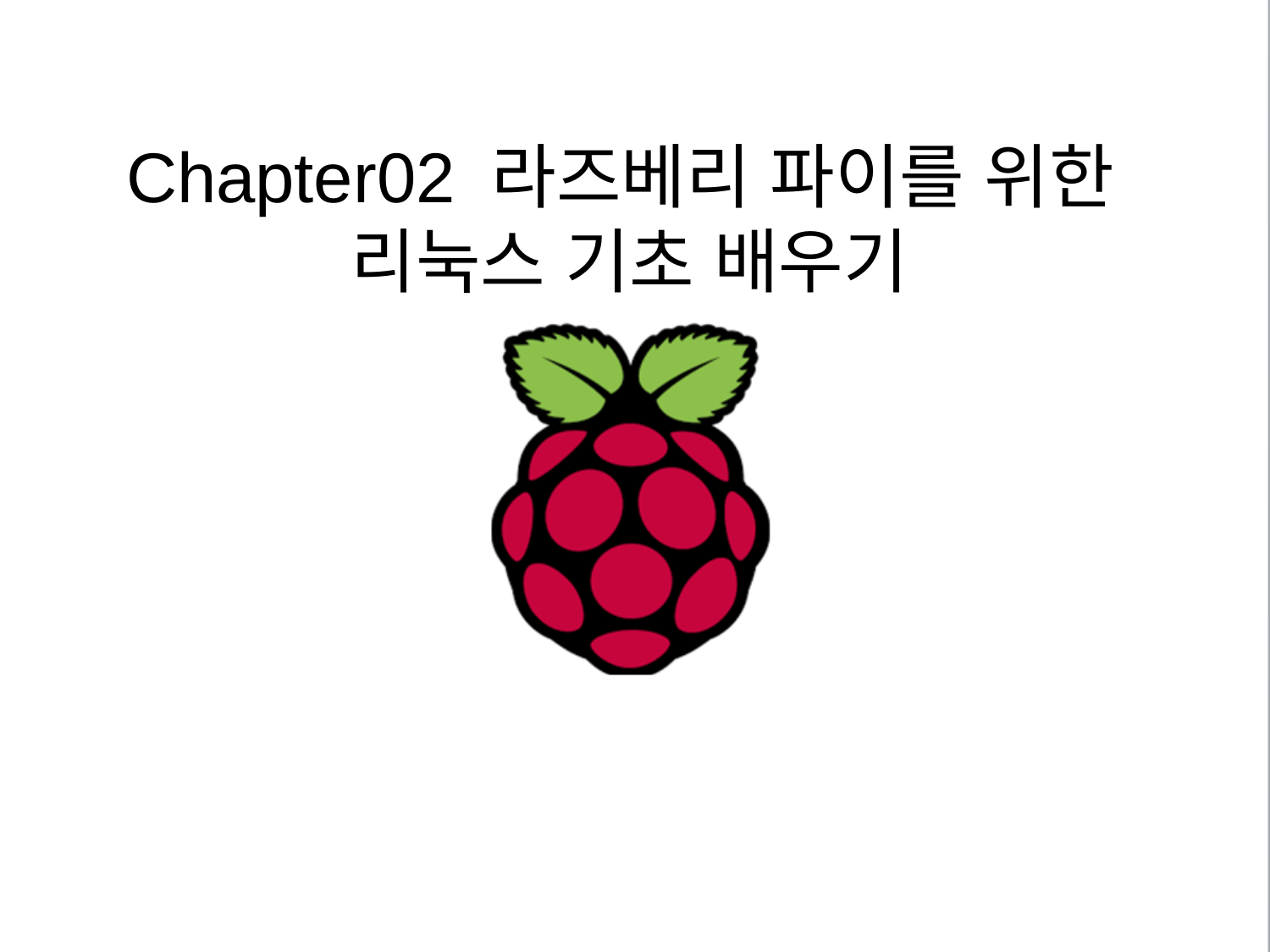

Chapter02 라즈베리 파이를 위한
리눅스 기초 배우기